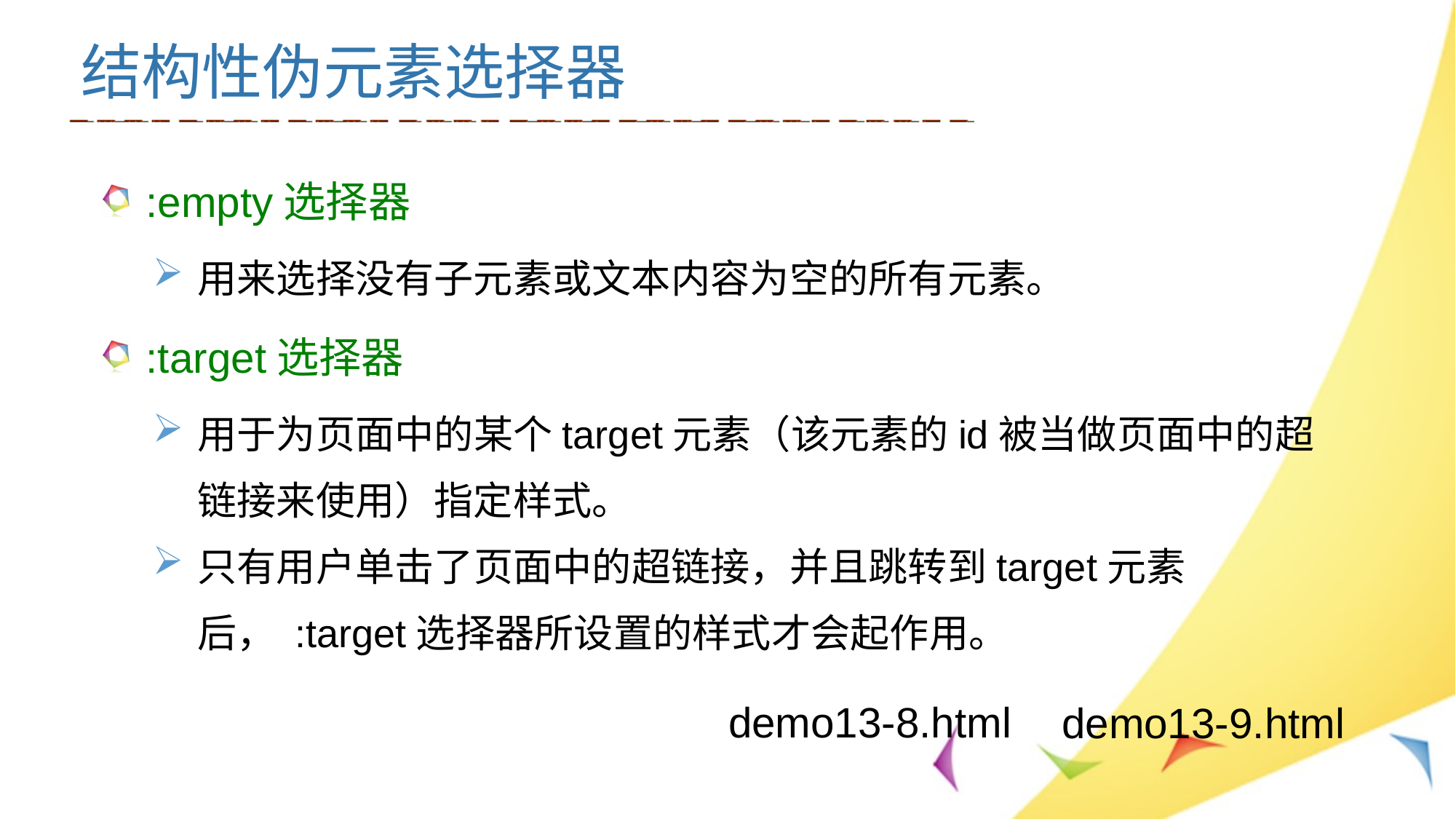

结构性伪元素选择器
:empty选择器
用来选择没有子元素或文本内容为空的所有元素。
:target选择器
用于为页面中的某个target元素（该元素的id被当做页面中的超链接来使用）指定样式。
只有用户单击了页面中的超链接，并且跳转到target元素后， :target选择器所设置的样式才会起作用。

demo13-8.html
demo13-9.html